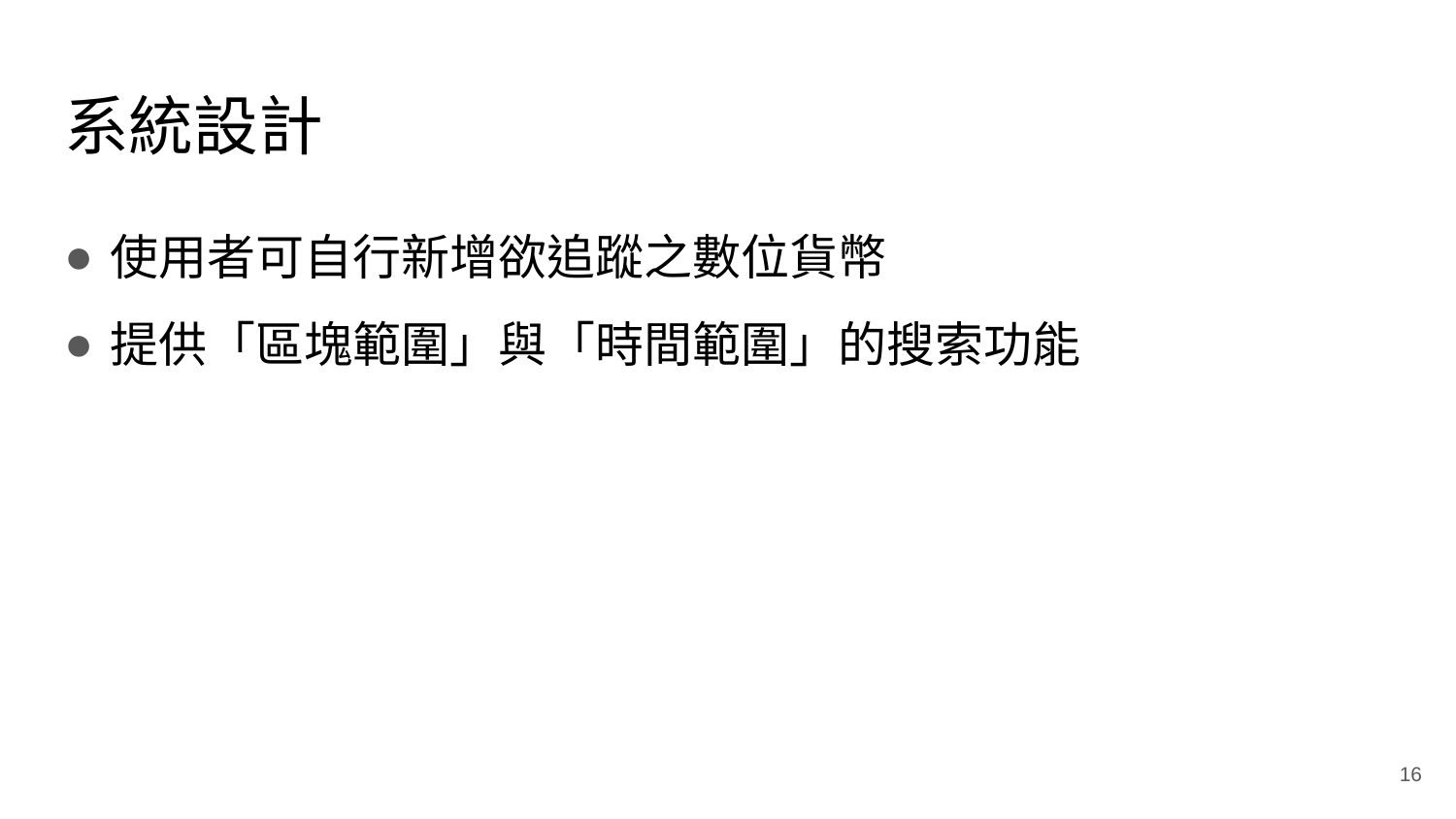

# 系統設計
使用者可自行新增欲追蹤之數位貨幣
提供「區塊範圍」與「時間範圍」的搜索功能
16